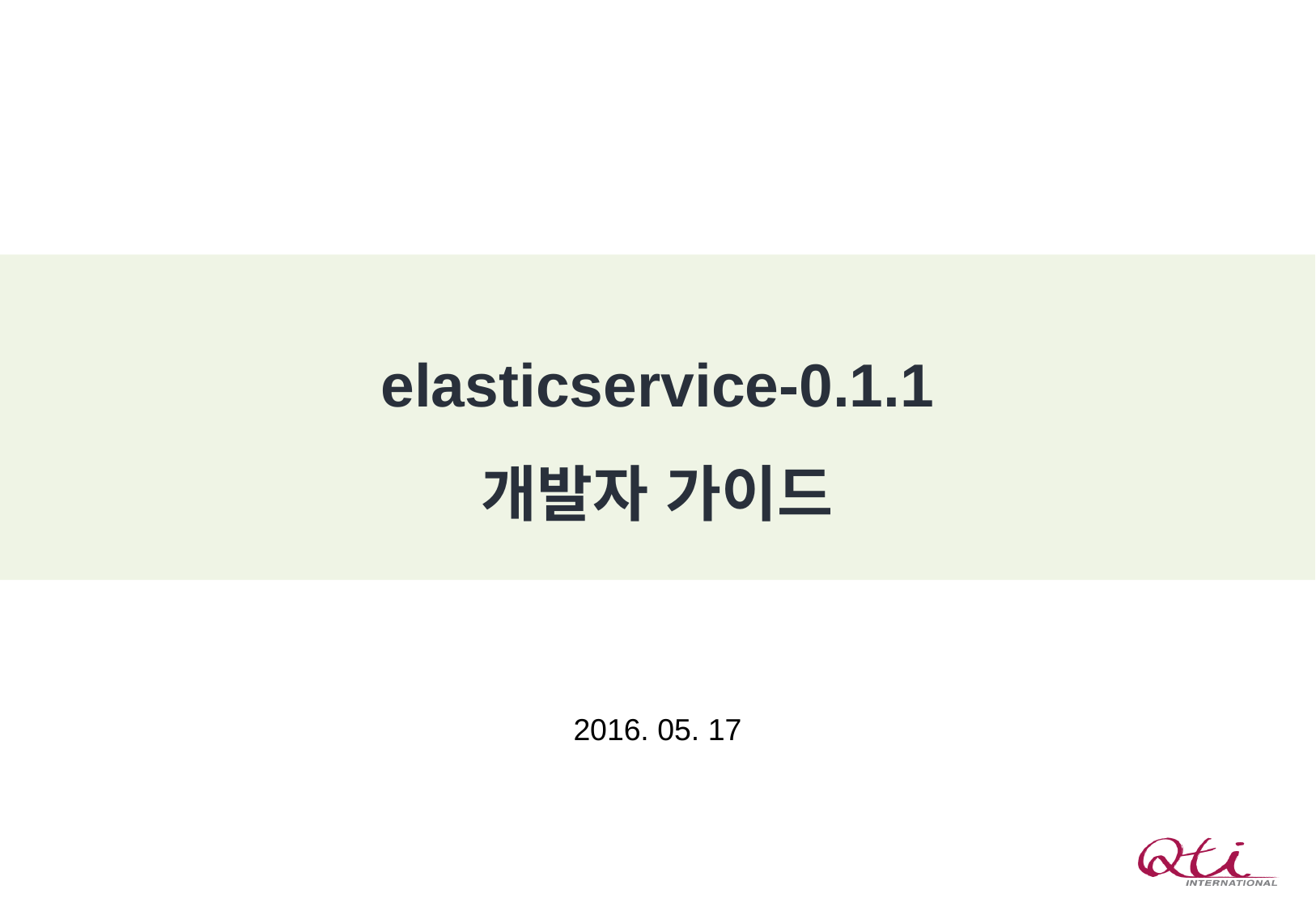

# elasticservice-0.1.1 개발자 가이드
2016. 05. 17